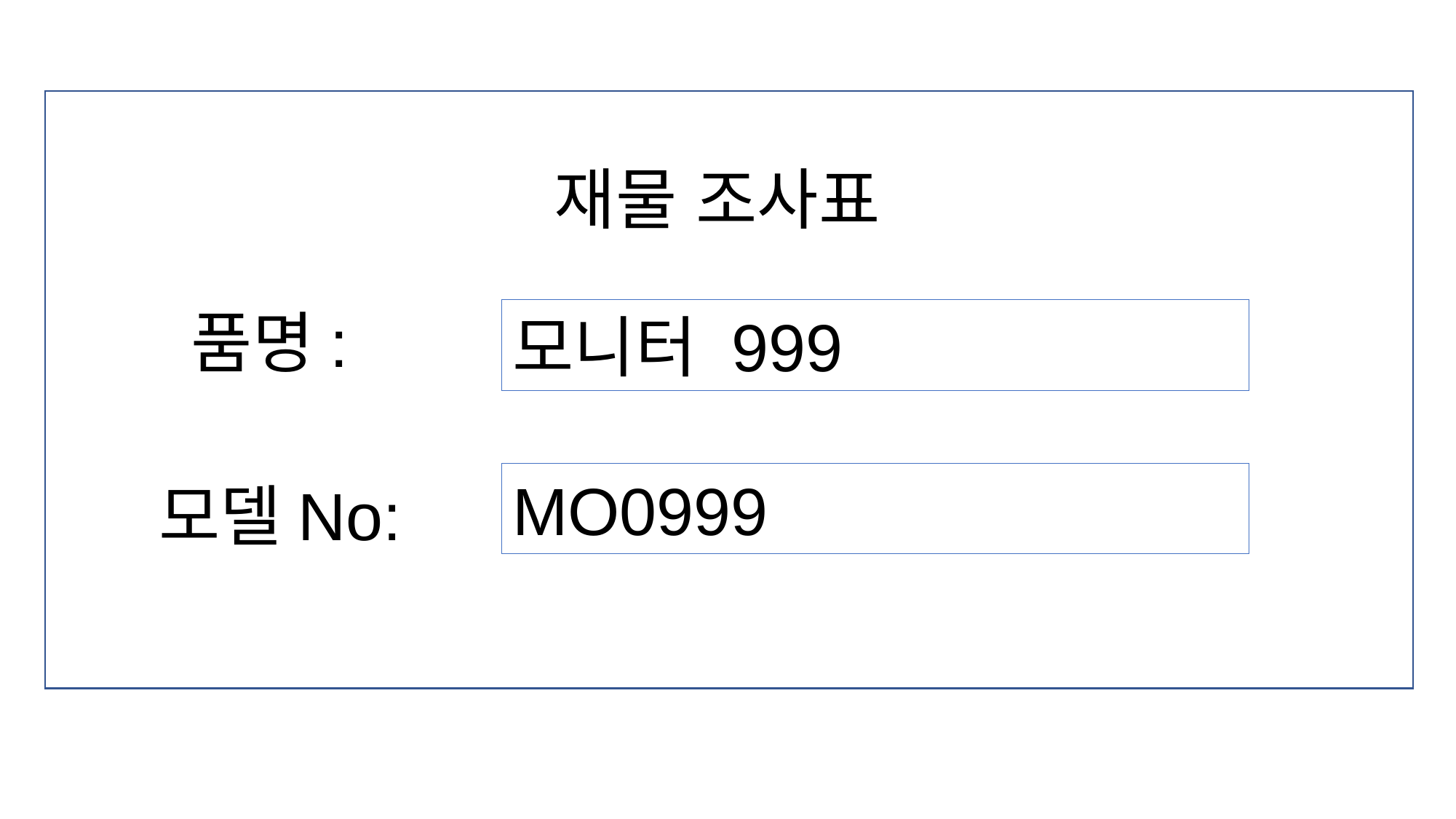

재물 조사표
품명:
모니터 999
MO0999
모델No: